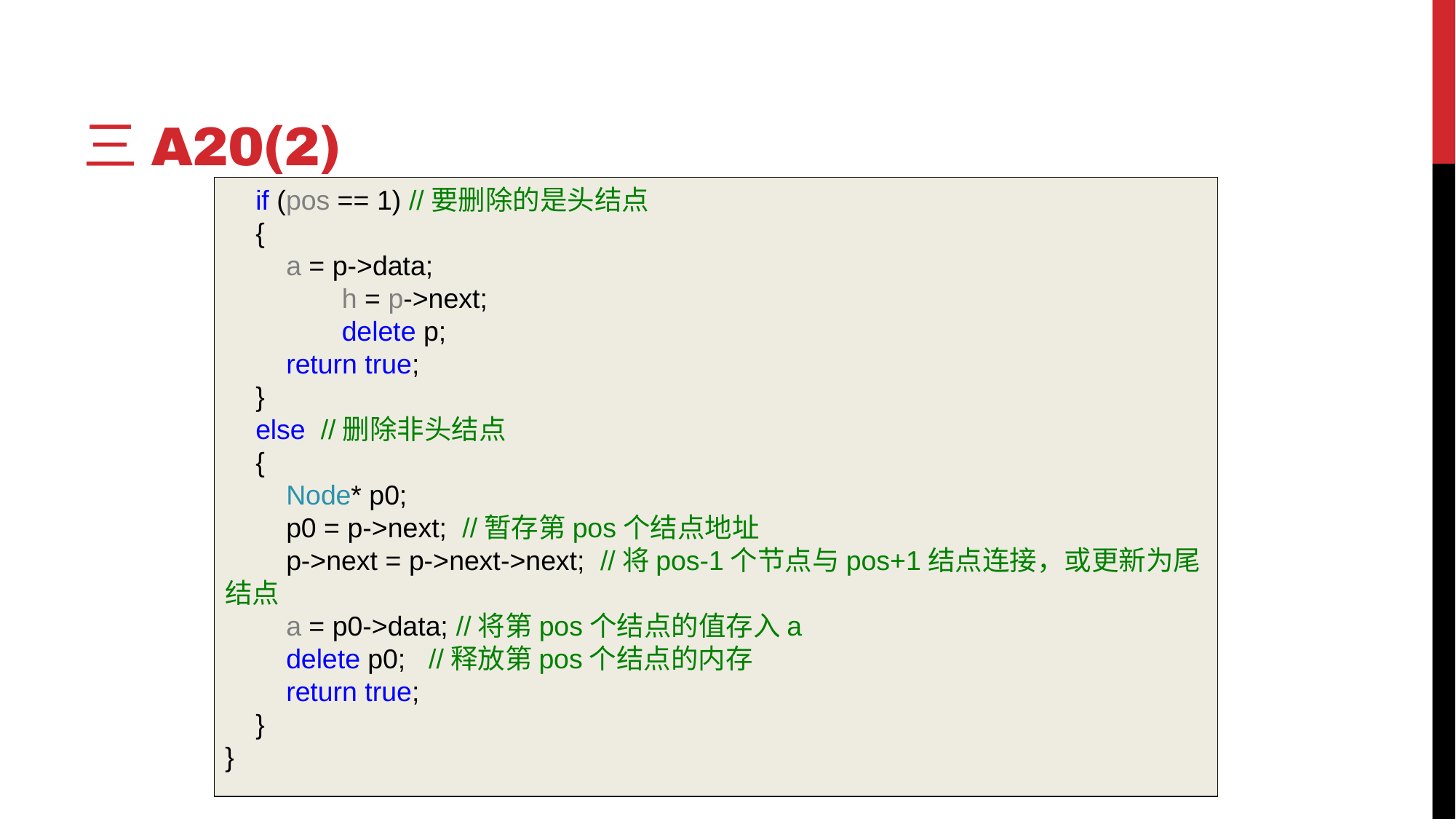

# 三a20(2)
    if (pos == 1) //要删除的是头结点
    {
        a = p->data;
	 h = p->next;
	 delete p;
        return true;
    }
    else  //删除非头结点
    {
        Node* p0;
        p0 = p->next;  //暂存第pos个结点地址
        p->next = p->next->next;  //将pos-1个节点与pos+1结点连接，或更新为尾结点
        a = p0->data; //将第pos个结点的值存入a
        delete p0;   //释放第pos个结点的内存
        return true;
    }
}